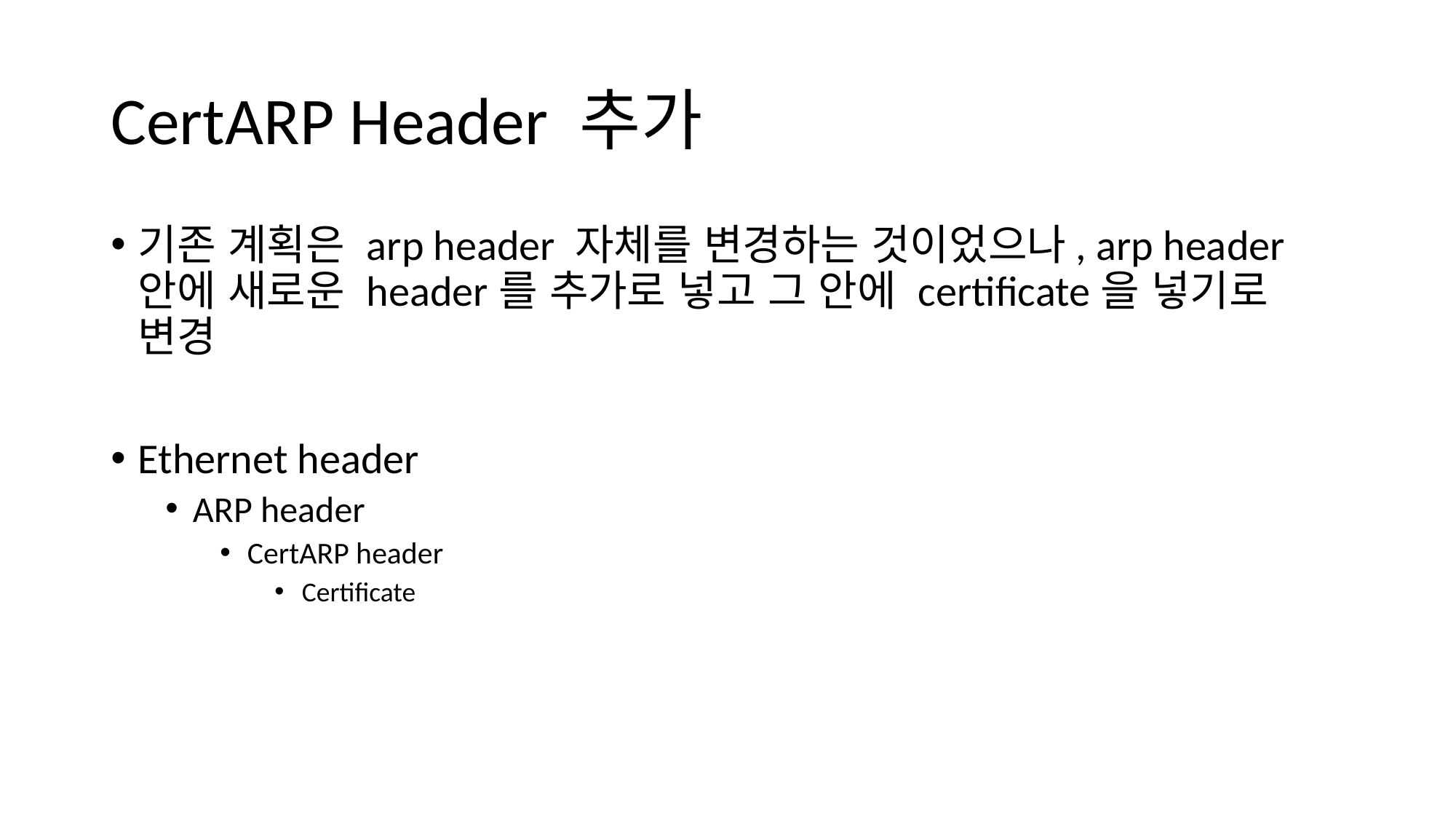

# CertARP Header 추가
기존 계획은 arp header 자체를 변경하는 것이었으나, arp header 안에 새로운 header를 추가로 넣고 그 안에 certificate을 넣기로 변경

Ethernet header
ARP header
CertARP header
Certificate